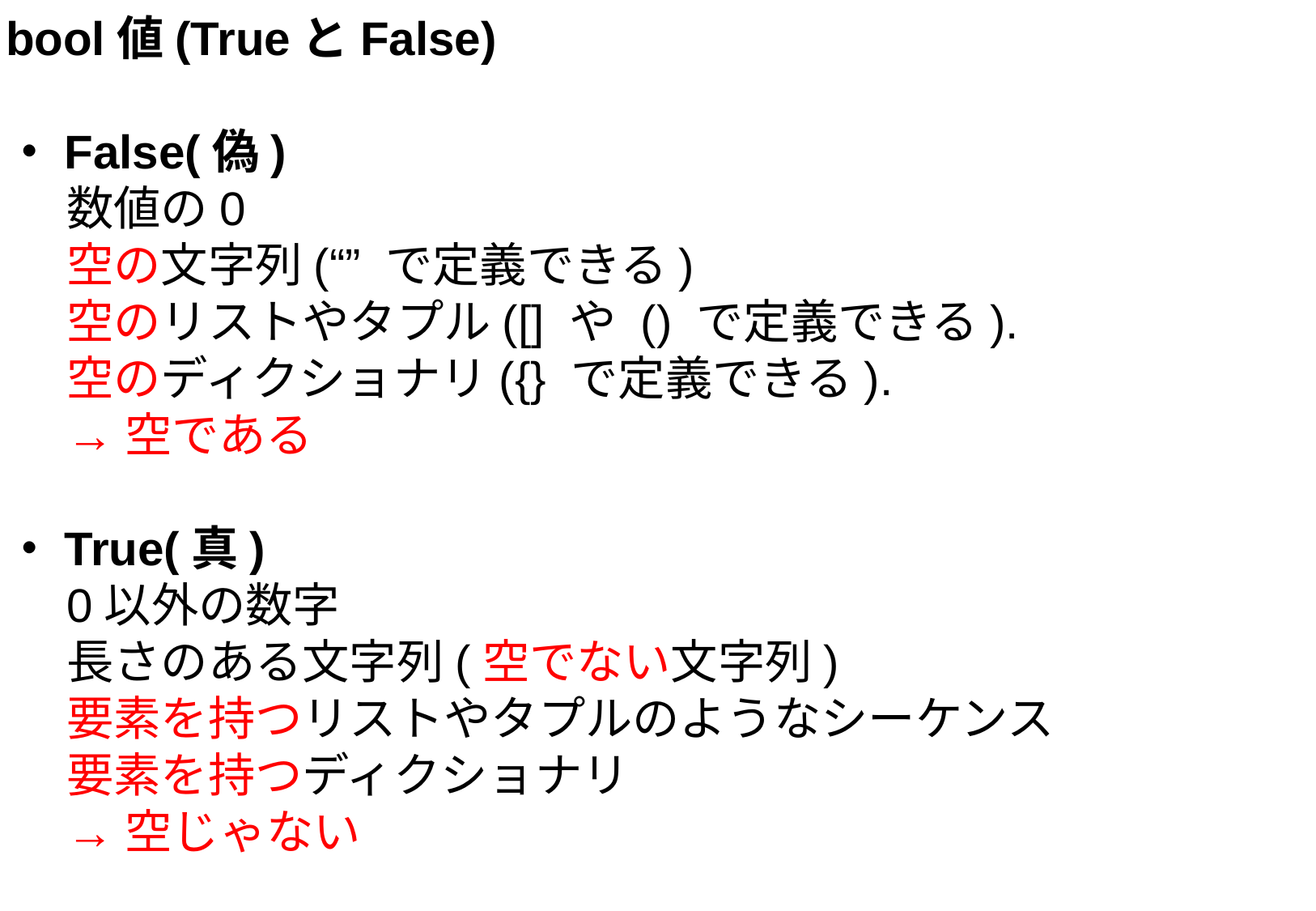

bool値(TrueとFalse)

・False(偽)
数値の0
空の文字列(“” で定義できる)
空のリストやタプル([] や () で定義できる).
空のディクショナリ({} で定義できる).
→空である

・True(真)
0以外の数字
長さのある文字列(空でない文字列)
要素を持つリストやタプルのようなシーケンス
要素を持つディクショナリ
→空じゃない